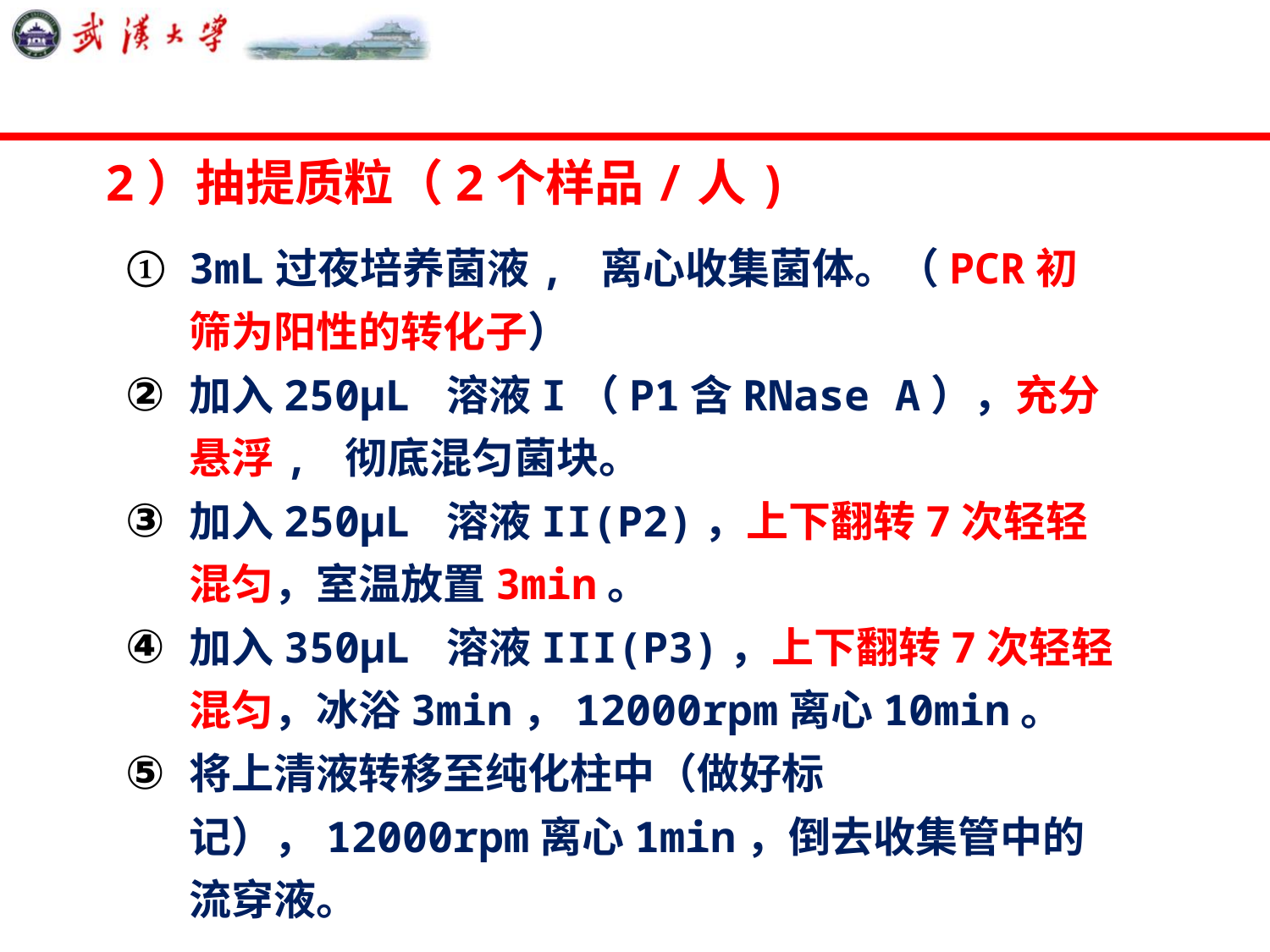

#

 2）抽提质粒（2个样品/人)

3mL过夜培养菌液, 离心收集菌体。（PCR初筛为阳性的转化子）
加入250µL 溶液I（P1含RNase A），充分悬浮, 彻底混匀菌块。
加入250µL 溶液II(P2)，上下翻转7次轻轻混匀，室温放置3min。
加入350µL 溶液III(P3)，上下翻转7次轻轻混匀，冰浴3min，12000rpm离心10min。
将上清液转移至纯化柱中（做好标记），12000rpm离心1min，倒去收集管中的流穿液。